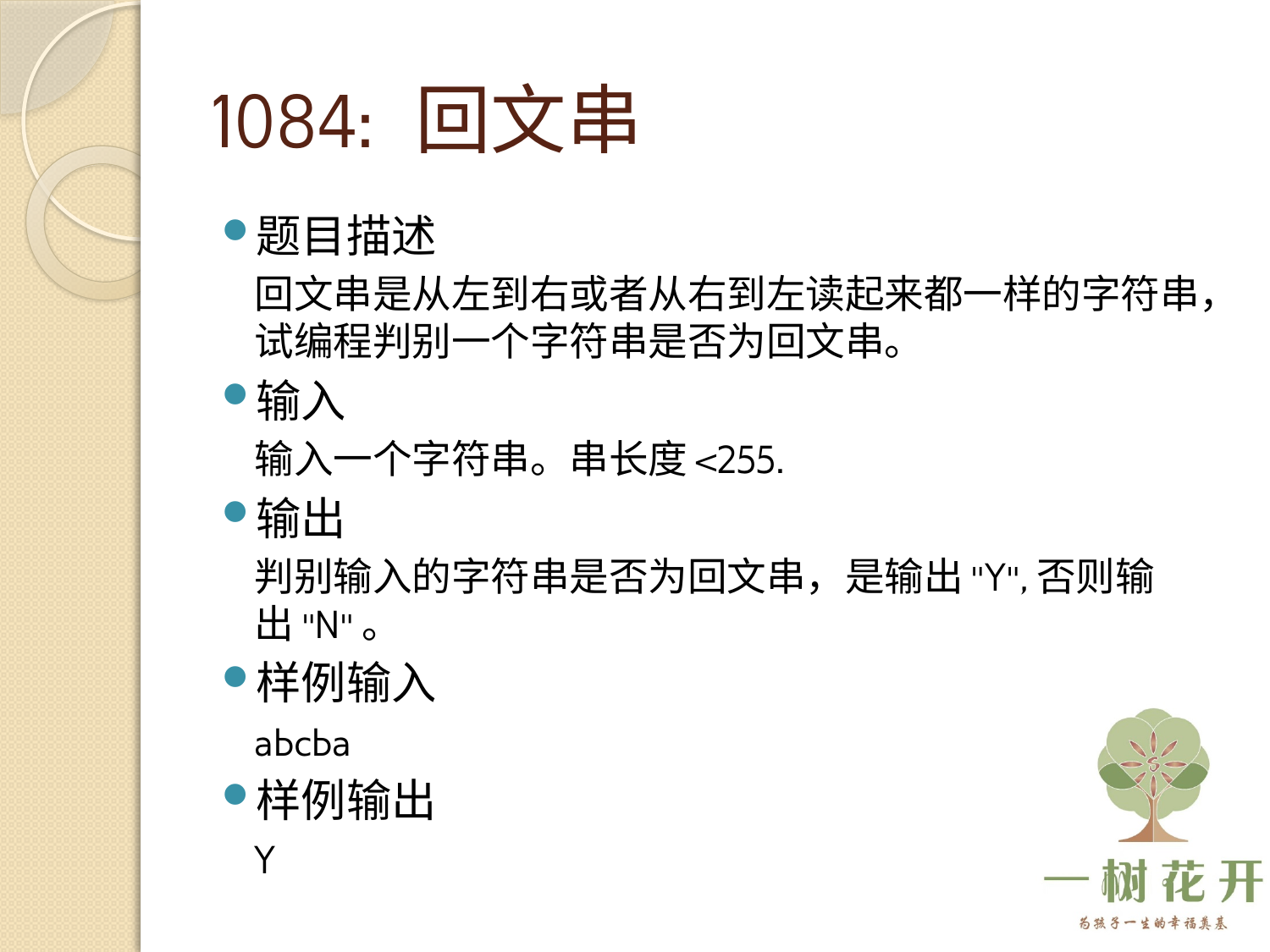

# 1084: 回文串
题目描述
回文串是从左到右或者从右到左读起来都一样的字符串，试编程判别一个字符串是否为回文串。
输入
输入一个字符串。串长度<255.
输出
判别输入的字符串是否为回文串，是输出"Y",否则输出"N"。
样例输入
abcba
样例输出
Y